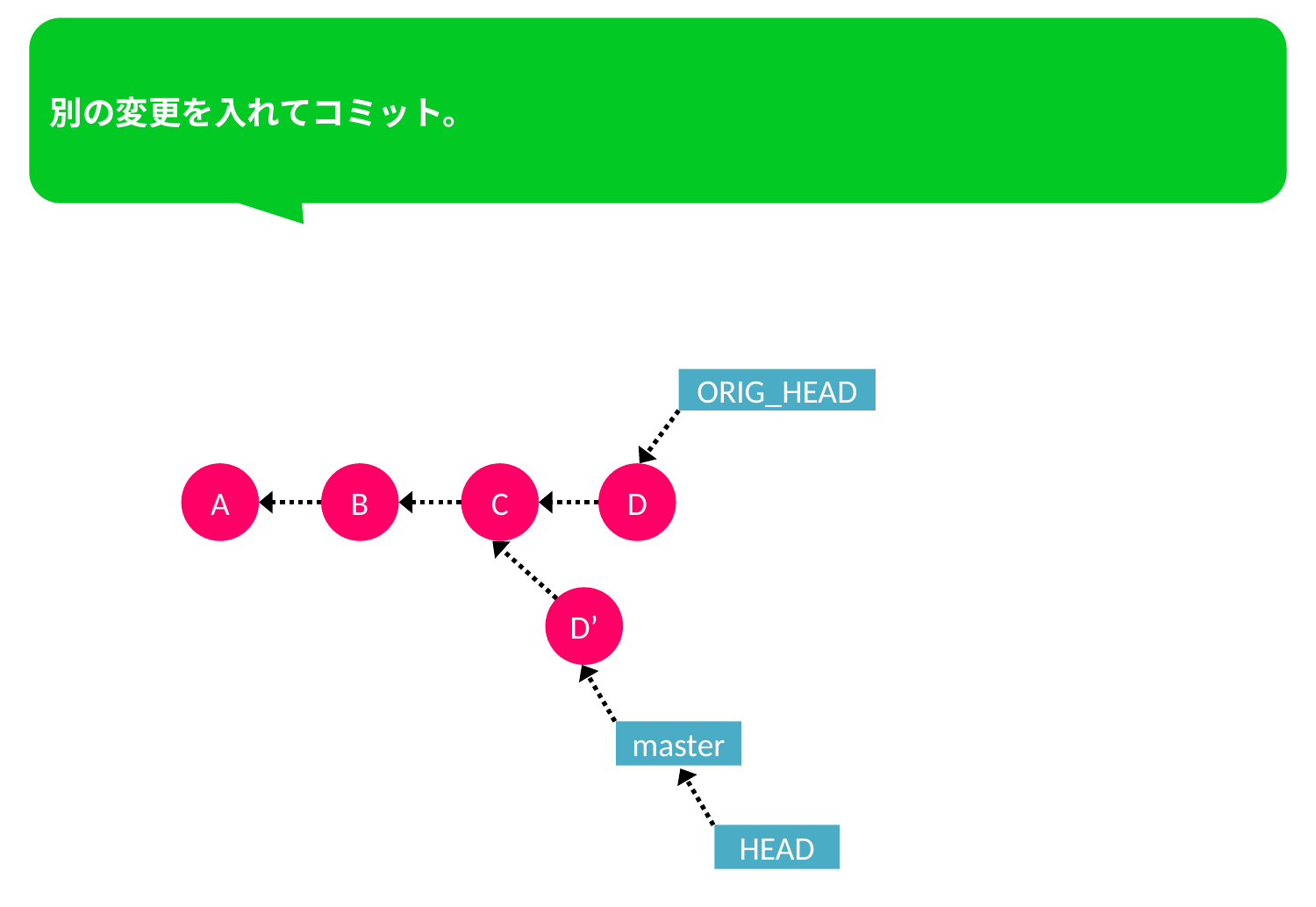

別の変更を入れてコミット。

ORIG_HEAD
A
B
C
D
D’
master
HEAD